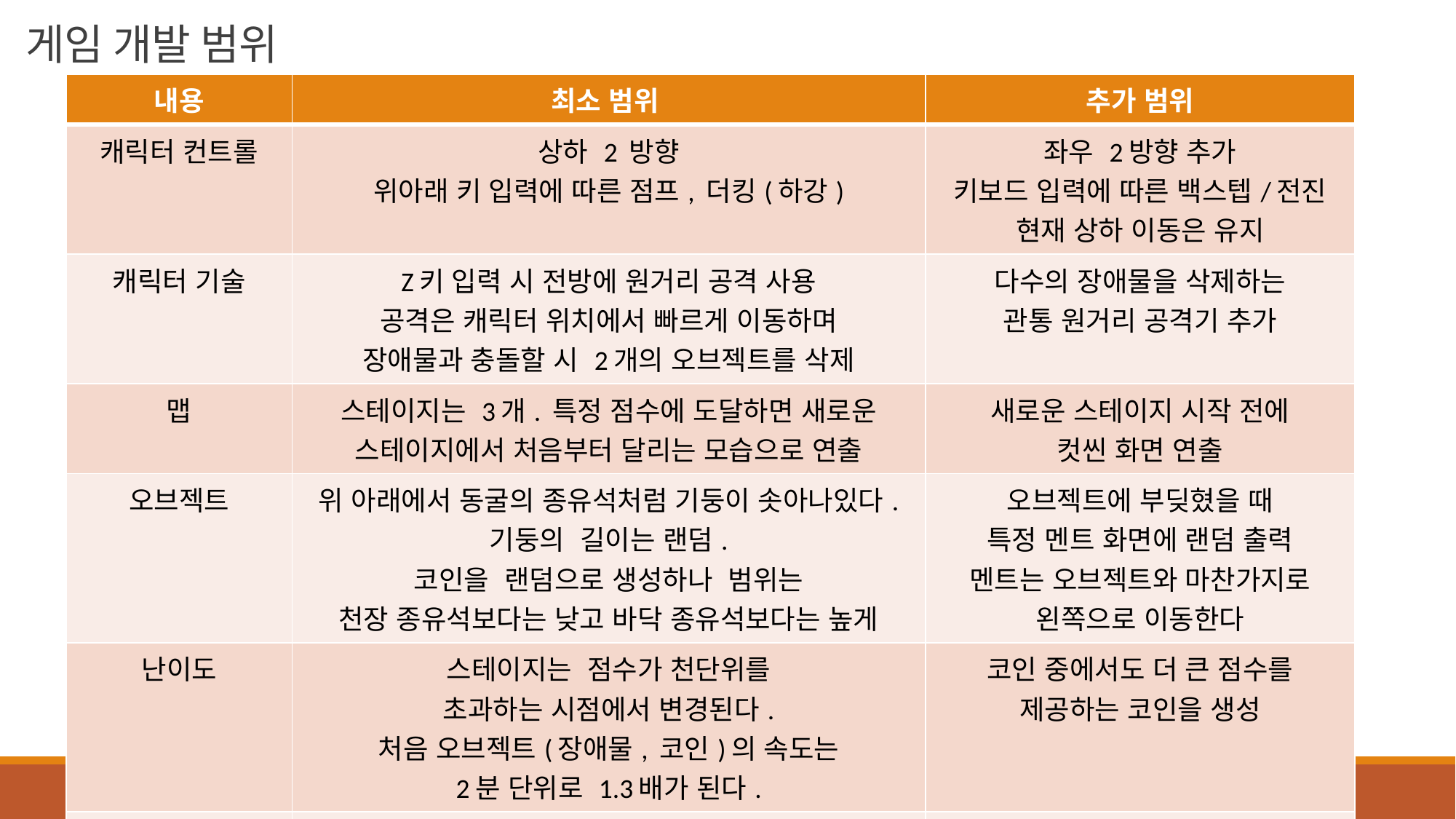

# 게임 개발 범위
| 내용 | 최소 범위 | 추가 범위 |
| --- | --- | --- |
| 캐릭터 컨트롤 | 상하 2 방향 위아래 키 입력에 따른 점프, 더킹(하강) | 좌우 2방향 추가 키보드 입력에 따른 백스텝/전진 현재 상하 이동은 유지 |
| 캐릭터 기술 | Z키 입력 시 전방에 원거리 공격 사용 공격은 캐릭터 위치에서 빠르게 이동하며 장애물과 충돌할 시 2개의 오브젝트를 삭제 | 다수의 장애물을 삭제하는 관통 원거리 공격기 추가 |
| 맵 | 스테이지는 3개. 특정 점수에 도달하면 새로운 스테이지에서 처음부터 달리는 모습으로 연출 | 새로운 스테이지 시작 전에 컷씬 화면 연출 |
| 오브젝트 | 위 아래에서 동굴의 종유석처럼 기둥이 솟아나있다. 기둥의 길이는 랜덤. 코인을 랜덤으로 생성하나 범위는 천장 종유석보다는 낮고 바닥 종유석보다는 높게 | 오브젝트에 부딪혔을 때 특정 멘트 화면에 랜덤 출력 멘트는 오브젝트와 마찬가지로 왼쪽으로 이동한다 |
| 난이도 | 스테이지는 점수가 천단위를 초과하는 시점에서 변경된다. 처음 오브젝트(장애물, 코인)의 속도는 2분 단위로 1.3배가 된다. | 코인 중에서도 더 큰 점수를 제공하는 코인을 생성 |
| 사운드 | 코인을 획득할 때, 점프와 더킹 사용 시 소리 출력 |  |
| 애니메이션 | 배경 화면 매우 천천히 움직이고 캐릭터, 원거리 공격은 빠른 애니메이션 사용 | 원거리 공격에 따라 맞게 캐릭터 애니메이션 출력 |
| 게임 화면 종류 | 메인 화면, 게임 화면, 게임 종료 화면 | 게임을 종료했다 실행해도 기록이 남는 랭킹 화면 구현 |